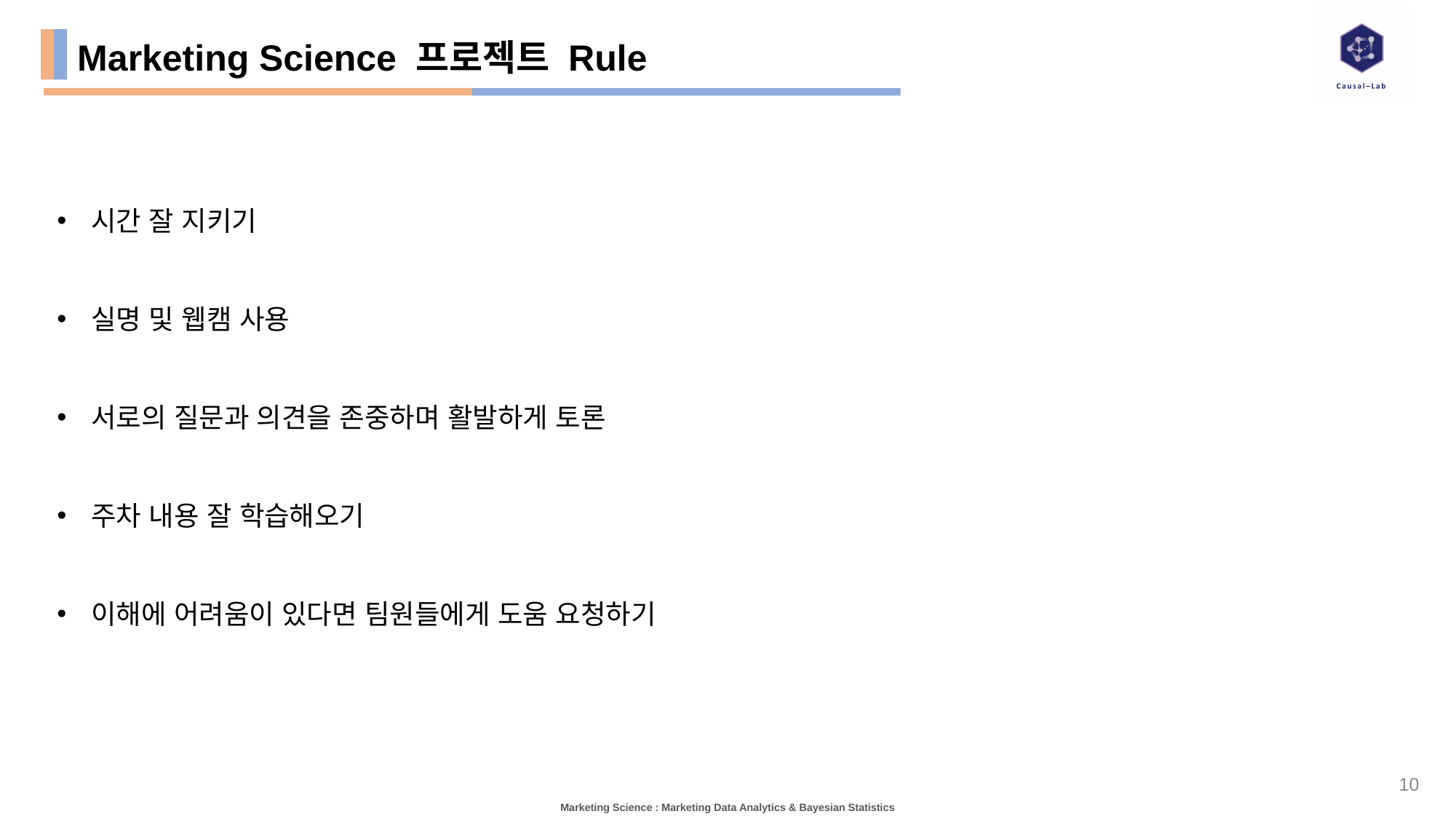

# Marketing Science 프로젝트 Rule
시간 잘 지키기

실명 및 웹캠 사용

서로의 질문과 의견을 존중하며 활발하게 토론

주차 내용 잘 학습해오기

이해에 어려움이 있다면 팀원들에게 도움 요청하기

10